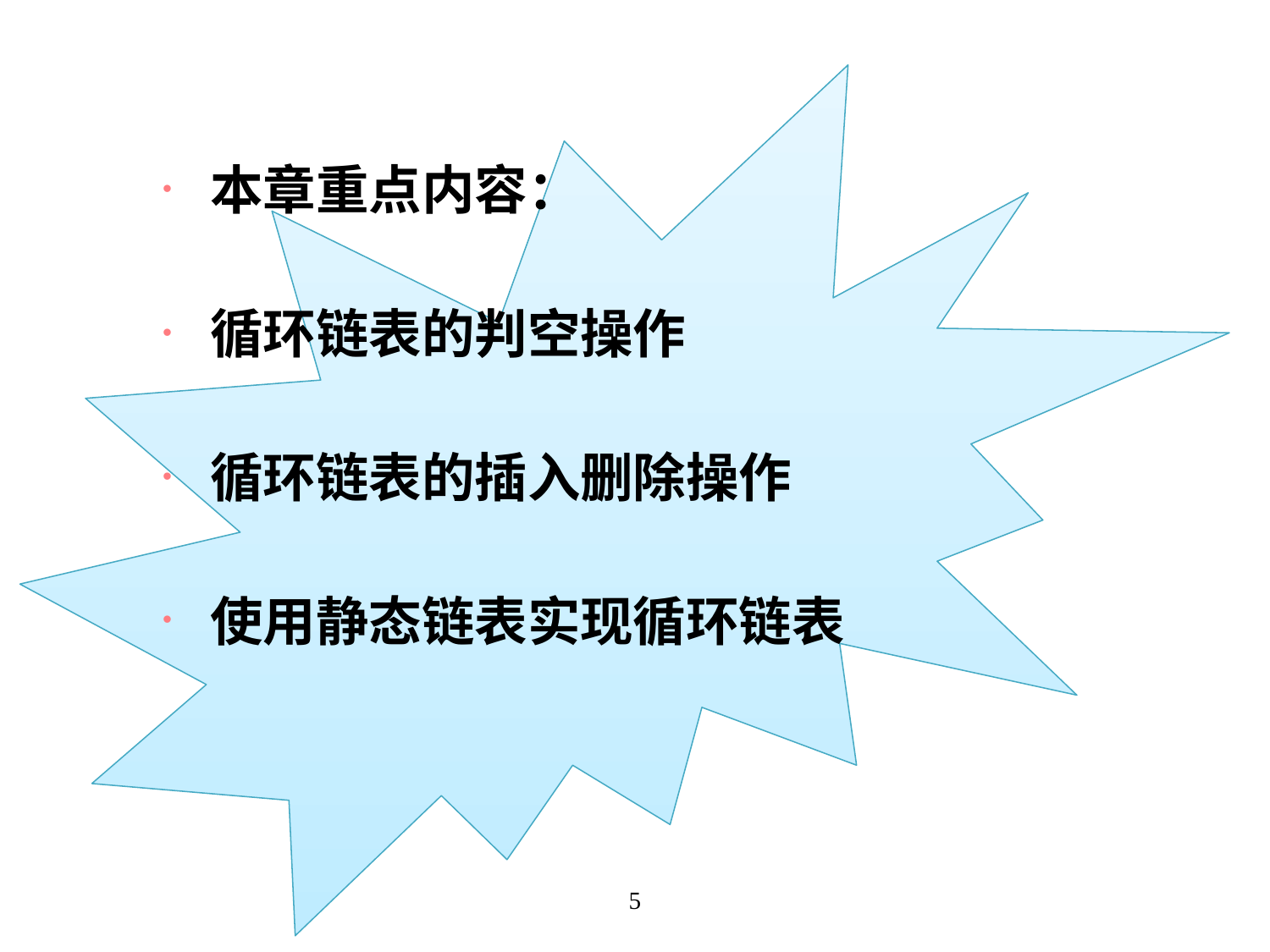

本章重点内容：

循环链表的判空操作

循环链表的插入删除操作

使用静态链表实现循环链表
5